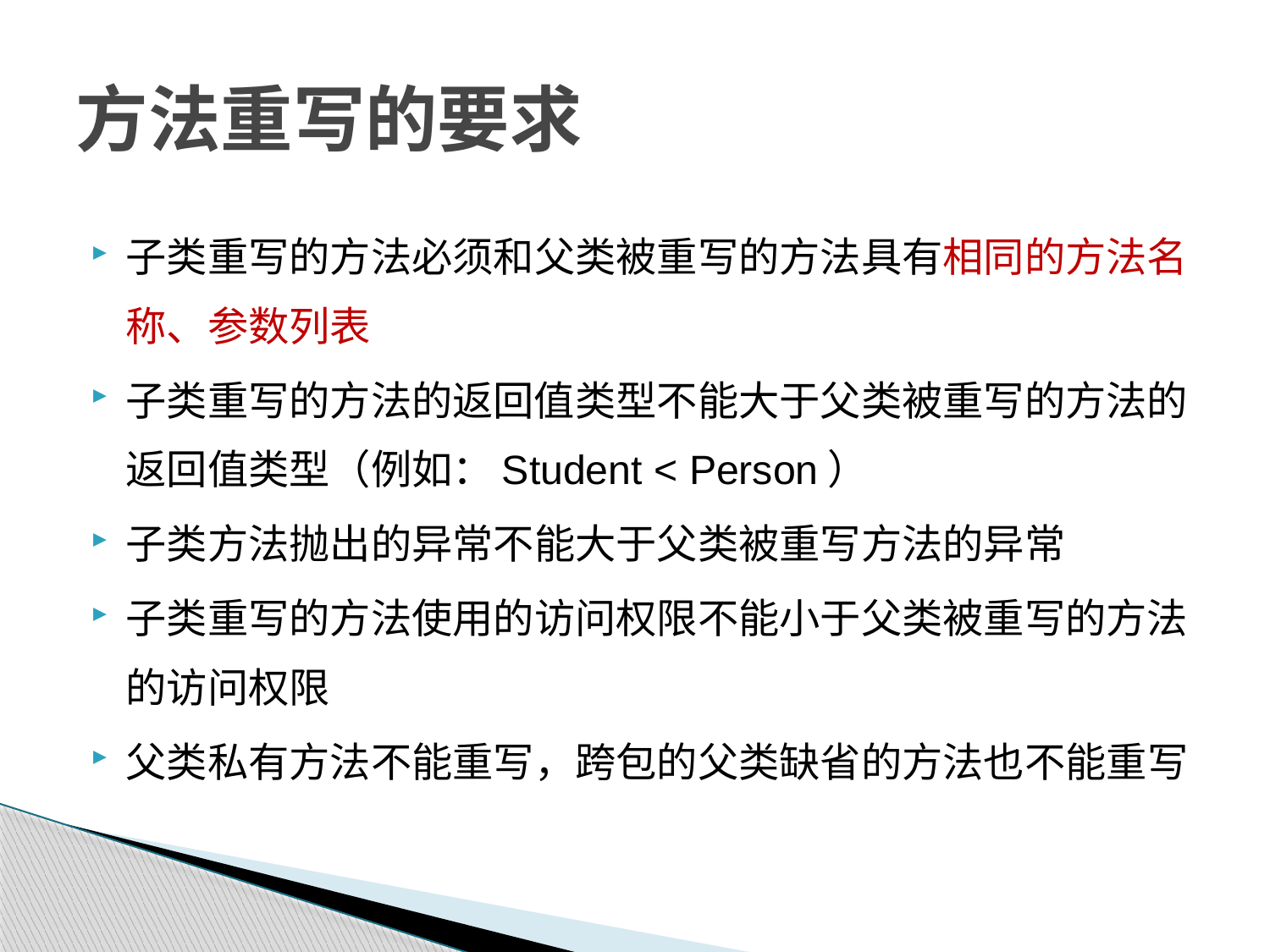

# 方法重写的要求
子类重写的方法必须和父类被重写的方法具有相同的方法名称、参数列表
子类重写的方法的返回值类型不能大于父类被重写的方法的返回值类型（例如：Student < Person）
子类方法抛出的异常不能大于父类被重写方法的异常
子类重写的方法使用的访问权限不能小于父类被重写的方法的访问权限
父类私有方法不能重写，跨包的父类缺省的方法也不能重写